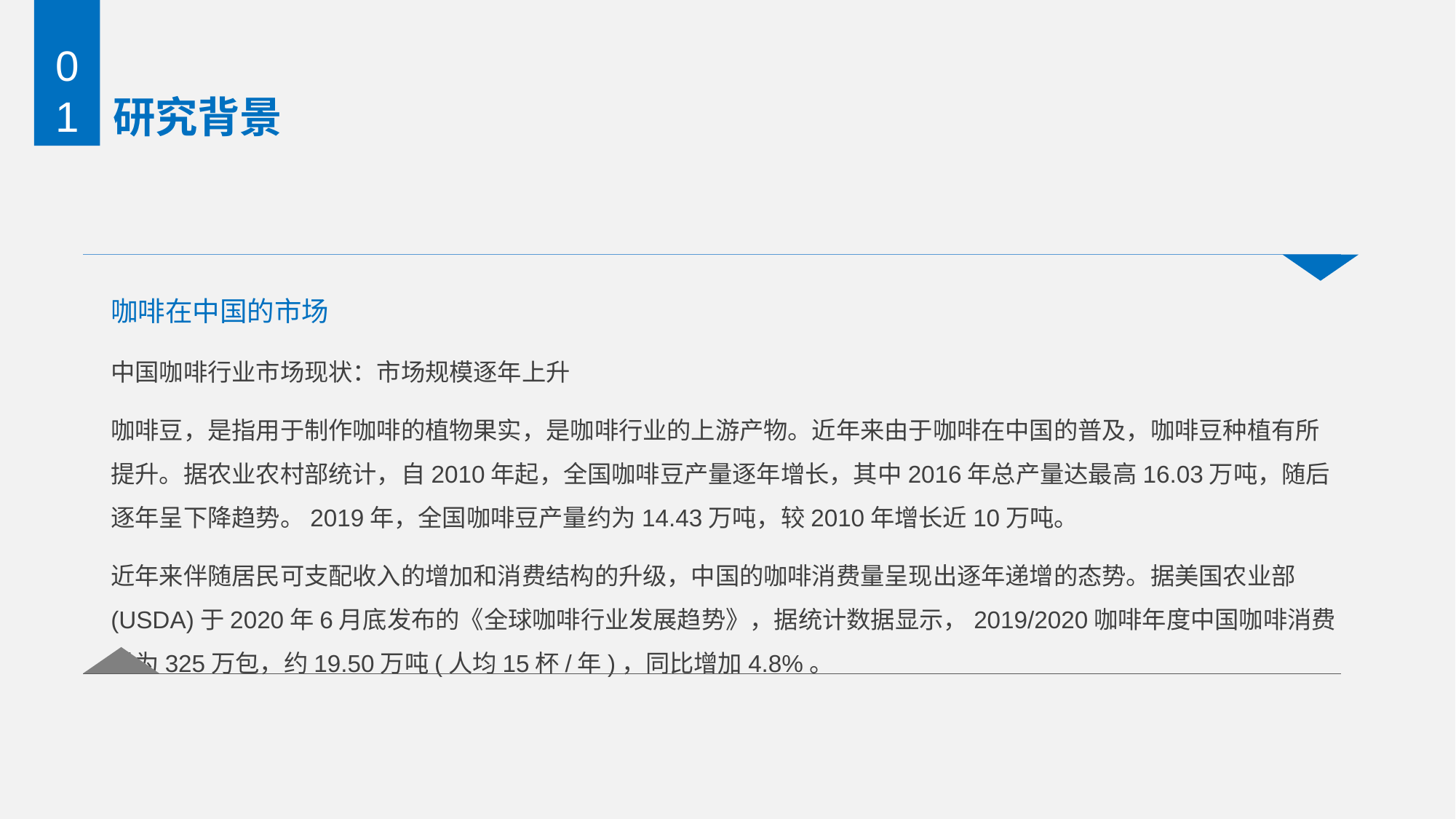

01
# 研究背景

咖啡在中国的市场
中国咖啡行业市场现状：市场规模逐年上升
咖啡豆，是指用于制作咖啡的植物果实，是咖啡行业的上游产物。近年来由于咖啡在中国的普及，咖啡豆种植有所提升。据农业农村部统计，自2010年起，全国咖啡豆产量逐年增长，其中2016年总产量达最高16.03万吨，随后逐年呈下降趋势。2019年，全国咖啡豆产量约为14.43万吨，较2010年增长近10万吨。
近年来伴随居民可支配收入的增加和消费结构的升级，中国的咖啡消费量呈现出逐年递增的态势。据美国农业部(USDA)于2020年6月底发布的《全球咖啡行业发展趋势》，据统计数据显示，2019/2020咖啡年度中国咖啡消费量为325万包，约19.50万吨(人均15杯/年)，同比增加4.8%。